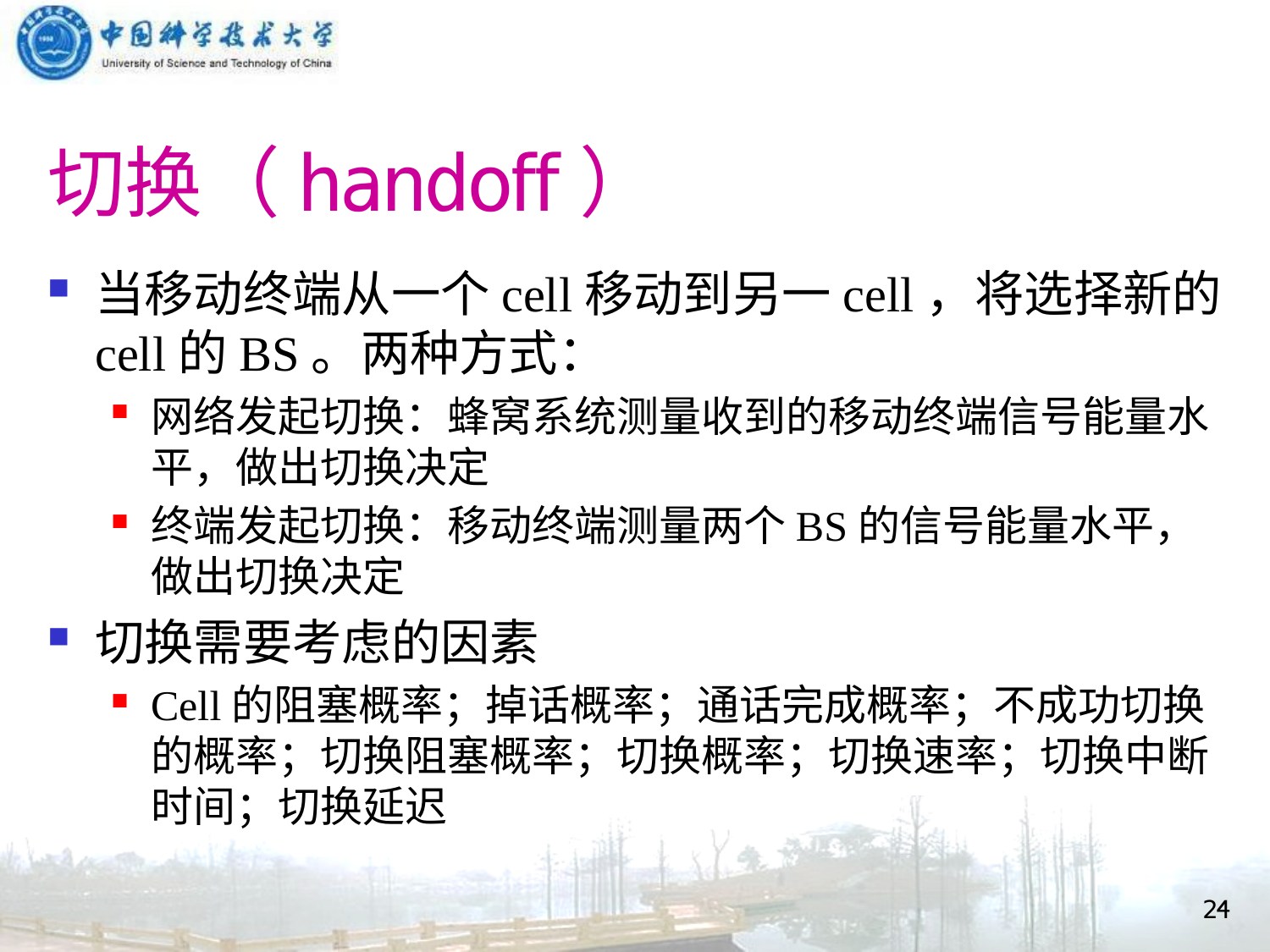

# 切换（handoff）
当移动终端从一个cell移动到另一cell，将选择新的cell的BS。两种方式：
网络发起切换：蜂窝系统测量收到的移动终端信号能量水平，做出切换决定
终端发起切换：移动终端测量两个BS的信号能量水平，做出切换决定
切换需要考虑的因素
Cell的阻塞概率；掉话概率；通话完成概率；不成功切换的概率；切换阻塞概率；切换概率；切换速率；切换中断时间；切换延迟
24